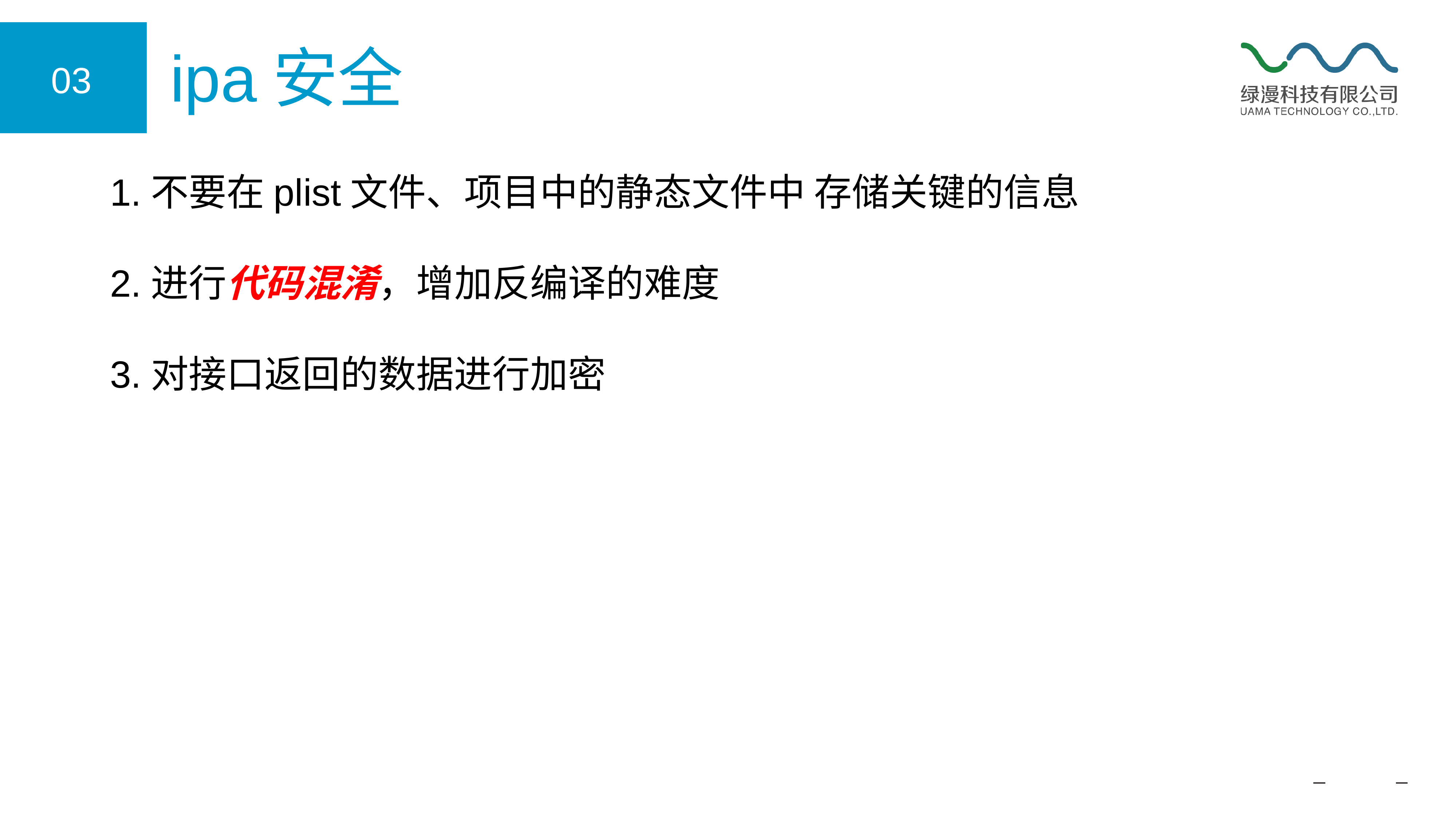

# ipa安全
03
1.不要在plist文件、项目中的静态文件中 存储关键的信息

2.进行代码混淆，增加反编译的难度

3.对接口返回的数据进行加密